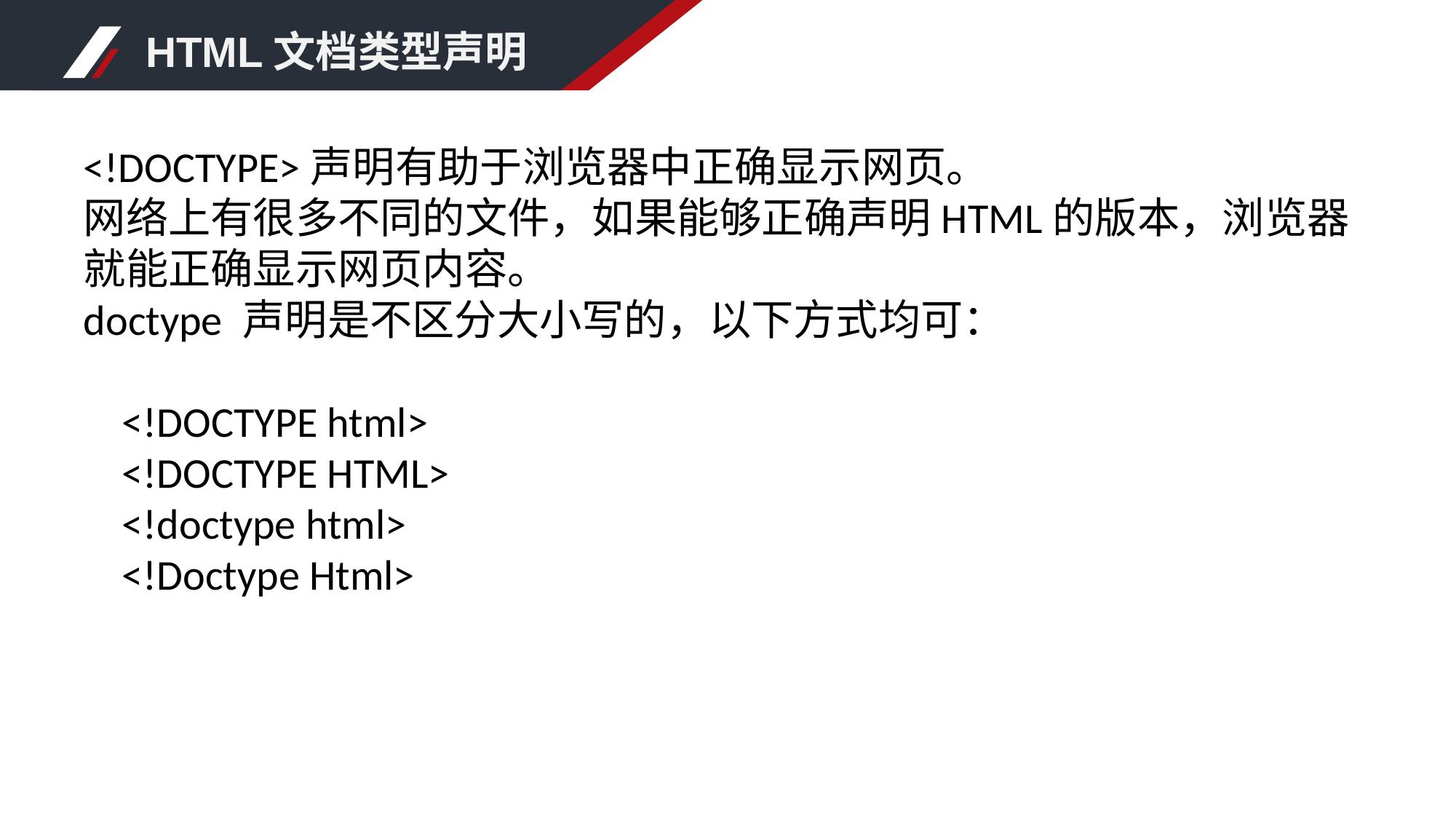

HTML文档类型声明
<!DOCTYPE>声明有助于浏览器中正确显示网页。
网络上有很多不同的文件，如果能够正确声明HTML的版本，浏览器就能正确显示网页内容。
doctype 声明是不区分大小写的，以下方式均可：

    <!DOCTYPE html>
    <!DOCTYPE HTML>
    <!doctype html>
    <!Doctype Html>